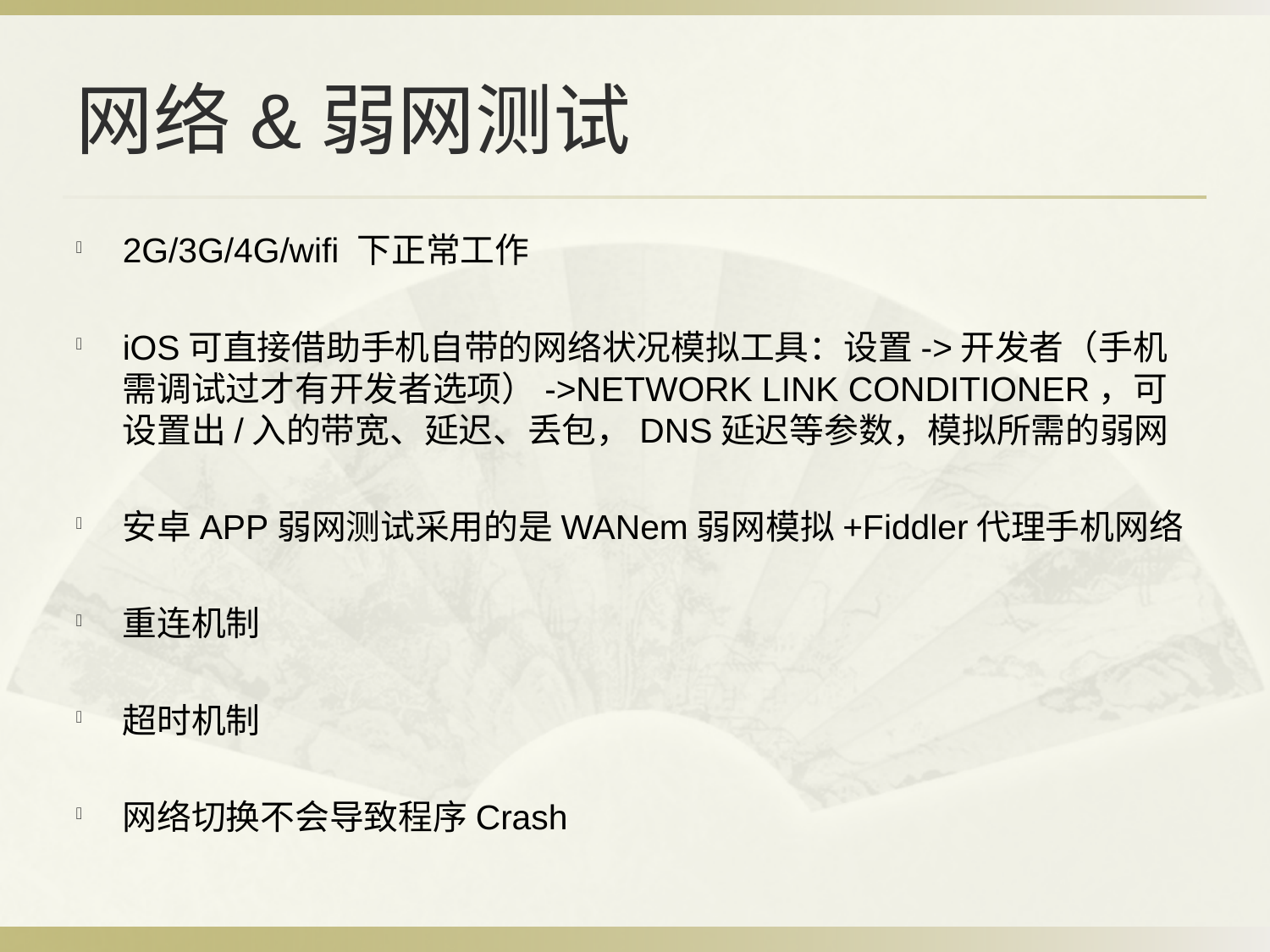

# 网络&弱网测试
2G/3G/4G/wifi 下正常工作

iOS可直接借助手机自带的网络状况模拟工具：设置->开发者（手机需调试过才有开发者选项）->NETWORK LINK CONDITIONER，可设置出/入的带宽、延迟、丢包，DNS延迟等参数，模拟所需的弱网

安卓APP弱网测试采用的是WANem弱网模拟+Fiddler代理手机网络

重连机制

超时机制

网络切换不会导致程序Crash